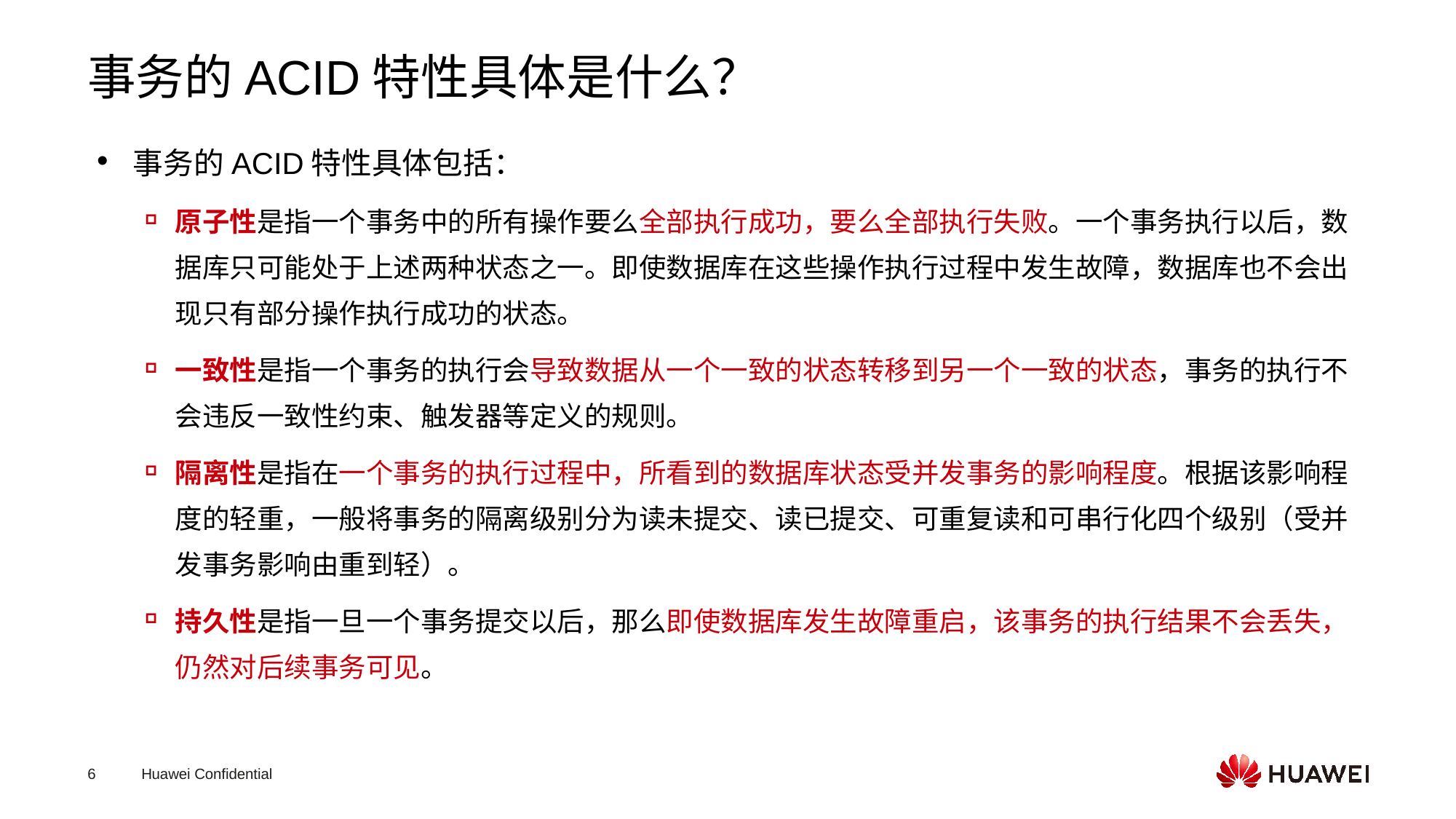

# 事务的ACID特性具体是什么？
事务的ACID特性具体包括：
原子性是指一个事务中的所有操作要么全部执行成功，要么全部执行失败。一个事务执行以后，数据库只可能处于上述两种状态之一。即使数据库在这些操作执行过程中发生故障，数据库也不会出现只有部分操作执行成功的状态。
一致性是指一个事务的执行会导致数据从一个一致的状态转移到另一个一致的状态，事务的执行不会违反一致性约束、触发器等定义的规则。
隔离性是指在一个事务的执行过程中，所看到的数据库状态受并发事务的影响程度。根据该影响程度的轻重，一般将事务的隔离级别分为读未提交、读已提交、可重复读和可串行化四个级别（受并发事务影响由重到轻）。
持久性是指一旦一个事务提交以后，那么即使数据库发生故障重启，该事务的执行结果不会丢失，仍然对后续事务可见。